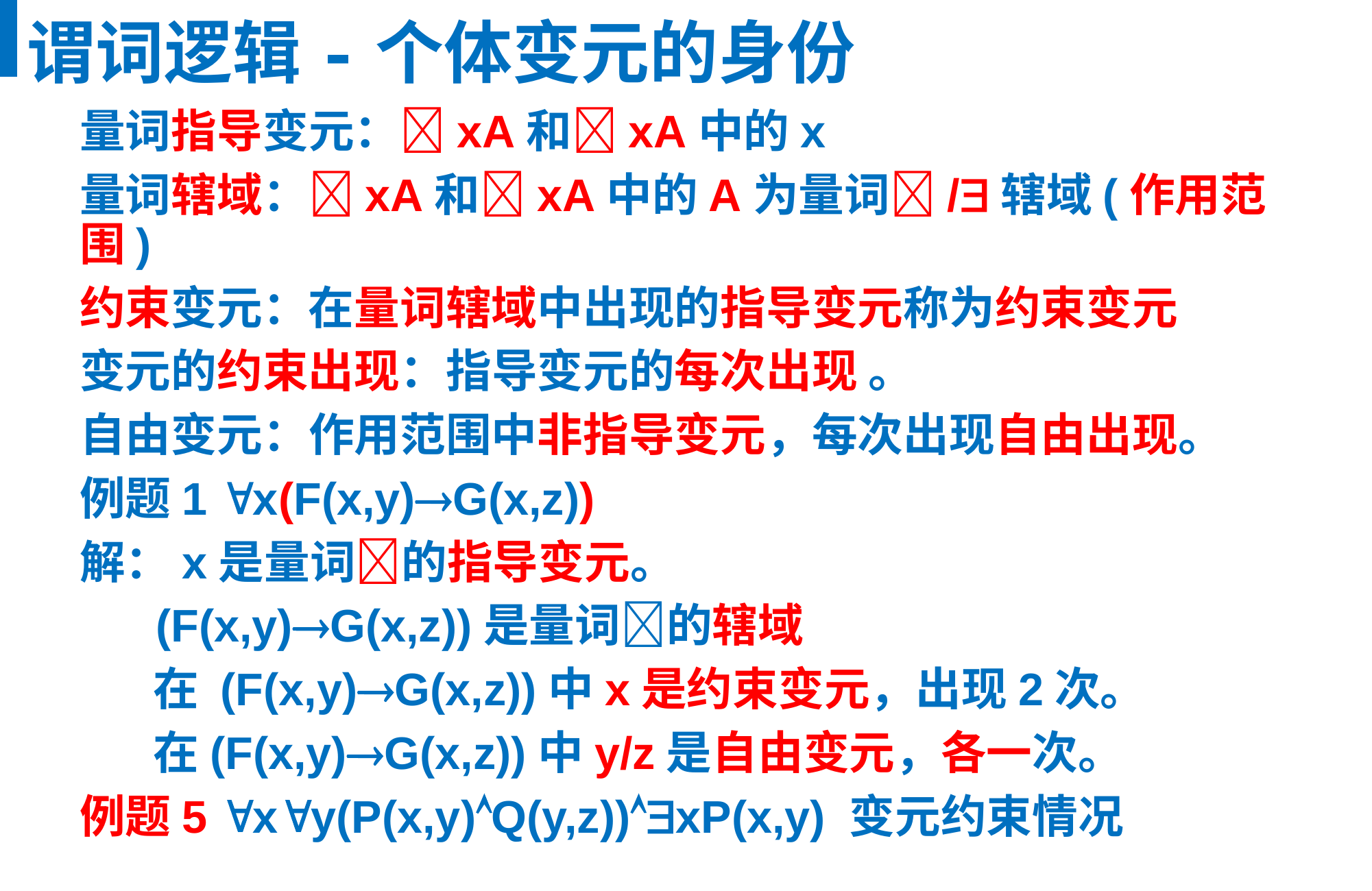

谓词逻辑-个体变元的身份
量词指导变元：∀xA和∃xA中的x
量词辖域：∀xA和∃xA中的A为量词∀/∃辖域(作用范围)
约束变元：在量词辖域中出现的指导变元称为约束变元
变元的约束出现：指导变元的每次出现 。
自由变元：作用范围中非指导变元，每次出现自由出现。
例题1 ∀x(F(x,y)→G(x,z))
解：x是量词∀的指导变元。
      (F(x,y)→G(x,z))是量词∀的辖域
      在 (F(x,y)→G(x,z))中x是约束变元，出现2次。
      在(F(x,y)→G(x,z))中y/z是自由变元，各一次。
例题5 ∀x∀y(P(x,y)∧Q(y,z))∧∃xP(x,y) 变元约束情况